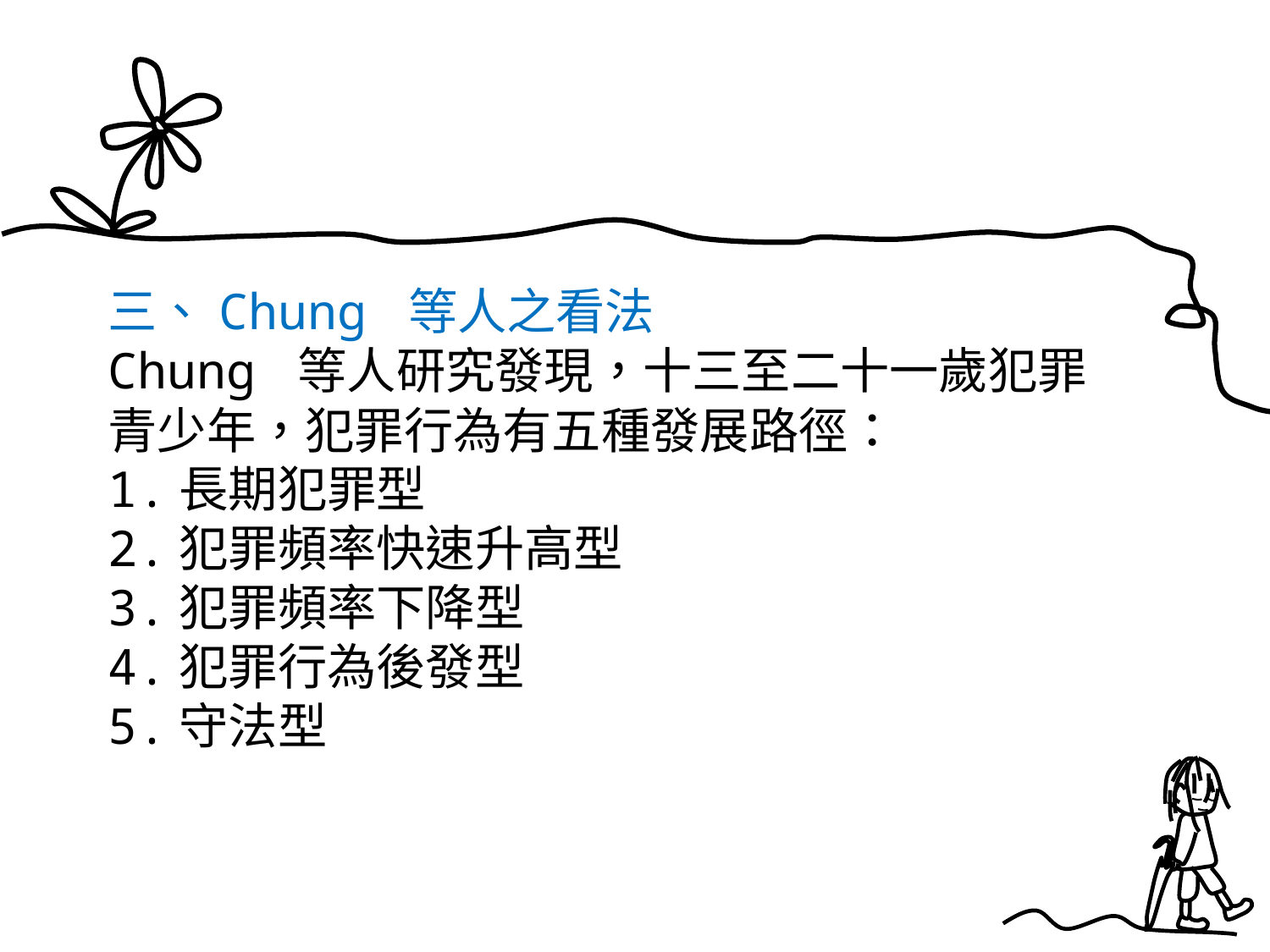

三、Chung 等人之看法
Chung 等人研究發現，十三至二十一歲犯罪青少年，犯罪行為有五種發展路徑：
1.長期犯罪型
2.犯罪頻率快速升高型
3.犯罪頻率下降型
4.犯罪行為後發型
5.守法型